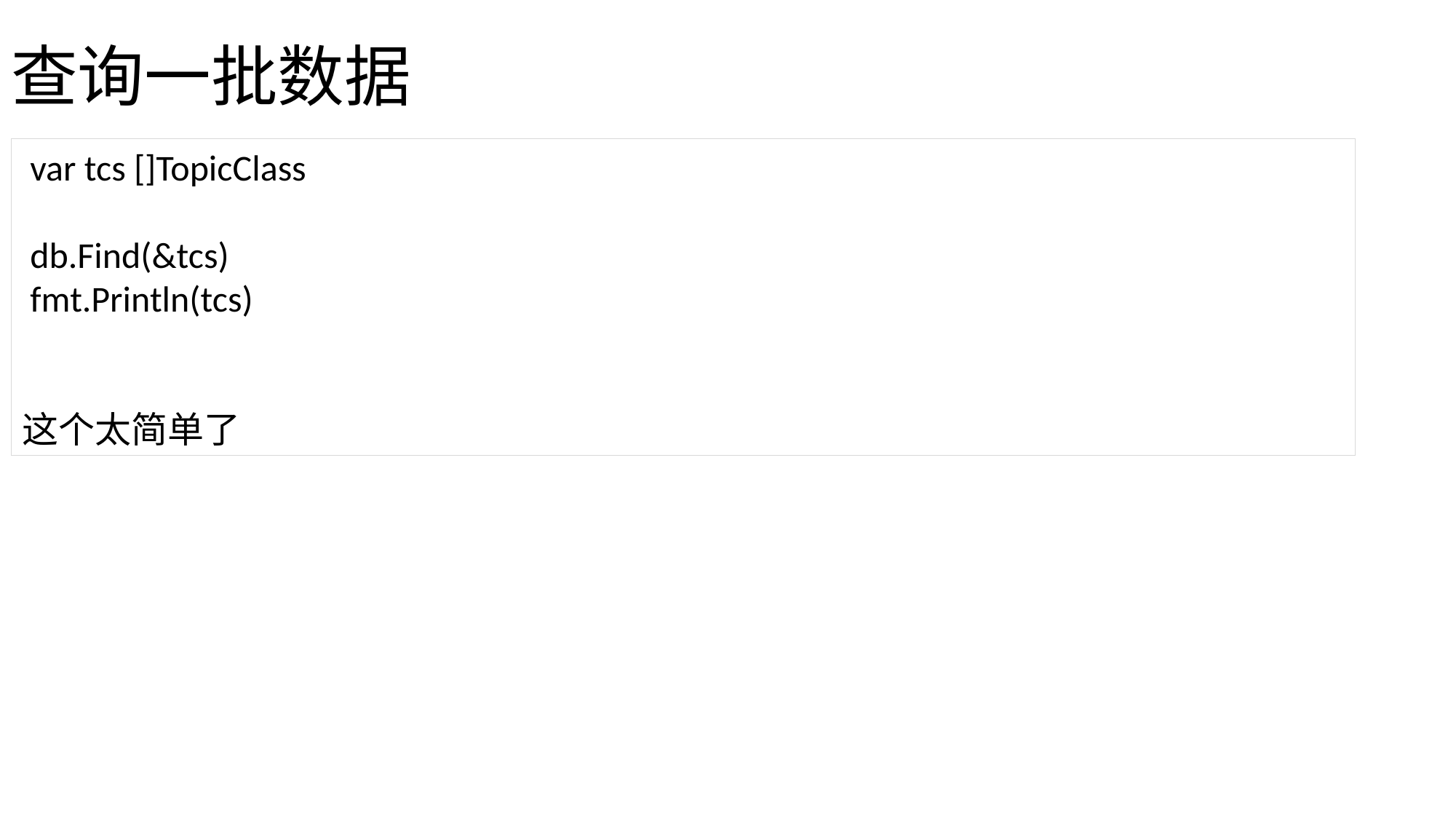

# 查询一批数据
 var tcs []TopicClass

 db.Find(&tcs)
 fmt.Println(tcs)

这个太简单了